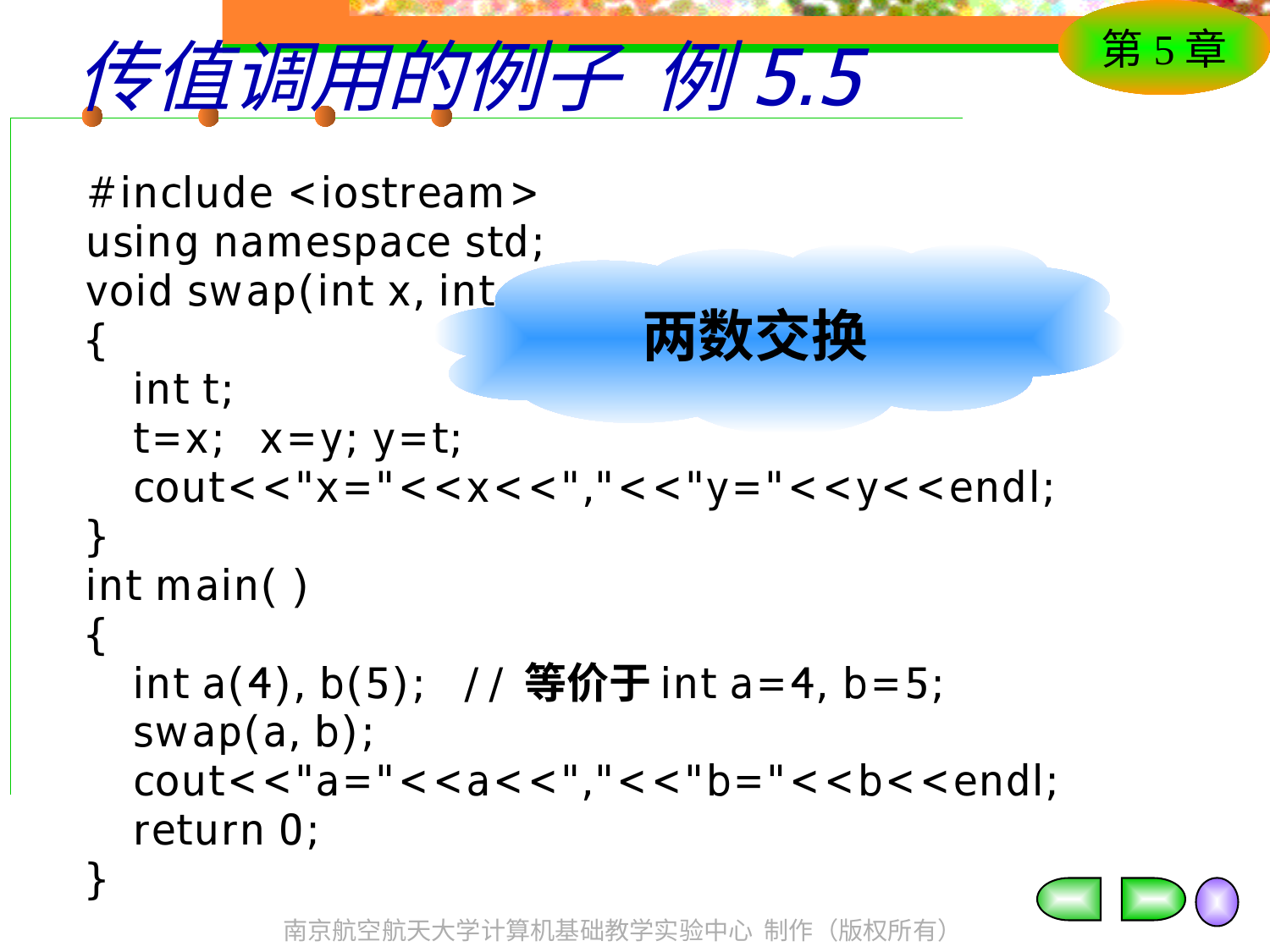

# 传值调用的例子  例5.5
#include <iostream>
using namespace std;
void swap(int x, int y)
{
	int t;
	t=x;	x=y; y=t;
	cout<<"x="<<x<<","<<"y="<<y<<endl;
}
int main( )
{
	int a(4), b(5);   //等价于int a=4, b=5;
	swap(a, b);
	cout<<"a="<<a<<","<<"b="<<b<<endl;
	return 0;
}
两数交换